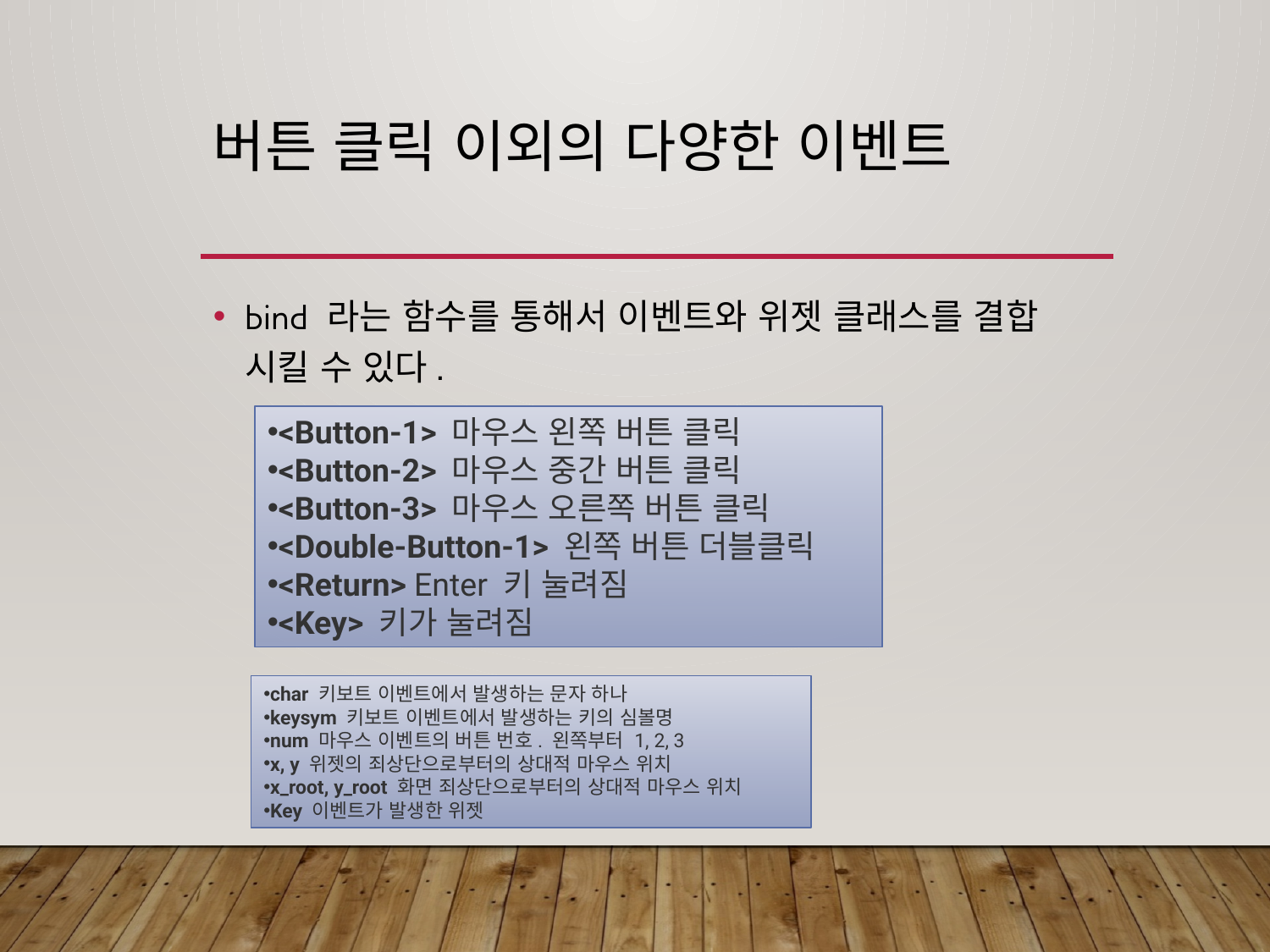

# 버튼 클릭 이외의 다양한 이벤트
bind 라는 함수를 통해서 이벤트와 위젯 클래스를 결합 시킬 수 있다.
<Button-1> 마우스 왼쪽 버튼 클릭
<Button-2> 마우스 중간 버튼 클릭
<Button-3> 마우스 오른쪽 버튼 클릭
<Double-Button-1> 왼쪽 버튼 더블클릭
<Return> Enter 키 눌려짐
<Key> 키가 눌려짐
char 키보트 이벤트에서 발생하는 문자 하나
keysym 키보트 이벤트에서 발생하는 키의 심볼명
num 마우스 이벤트의 버튼 번호. 왼쪽부터 1, 2, 3
x, y 위젯의 죄상단으로부터의 상대적 마우스 위치
x_root, y_root 화면 죄상단으로부터의 상대적 마우스 위치
Key 이벤트가 발생한 위젯